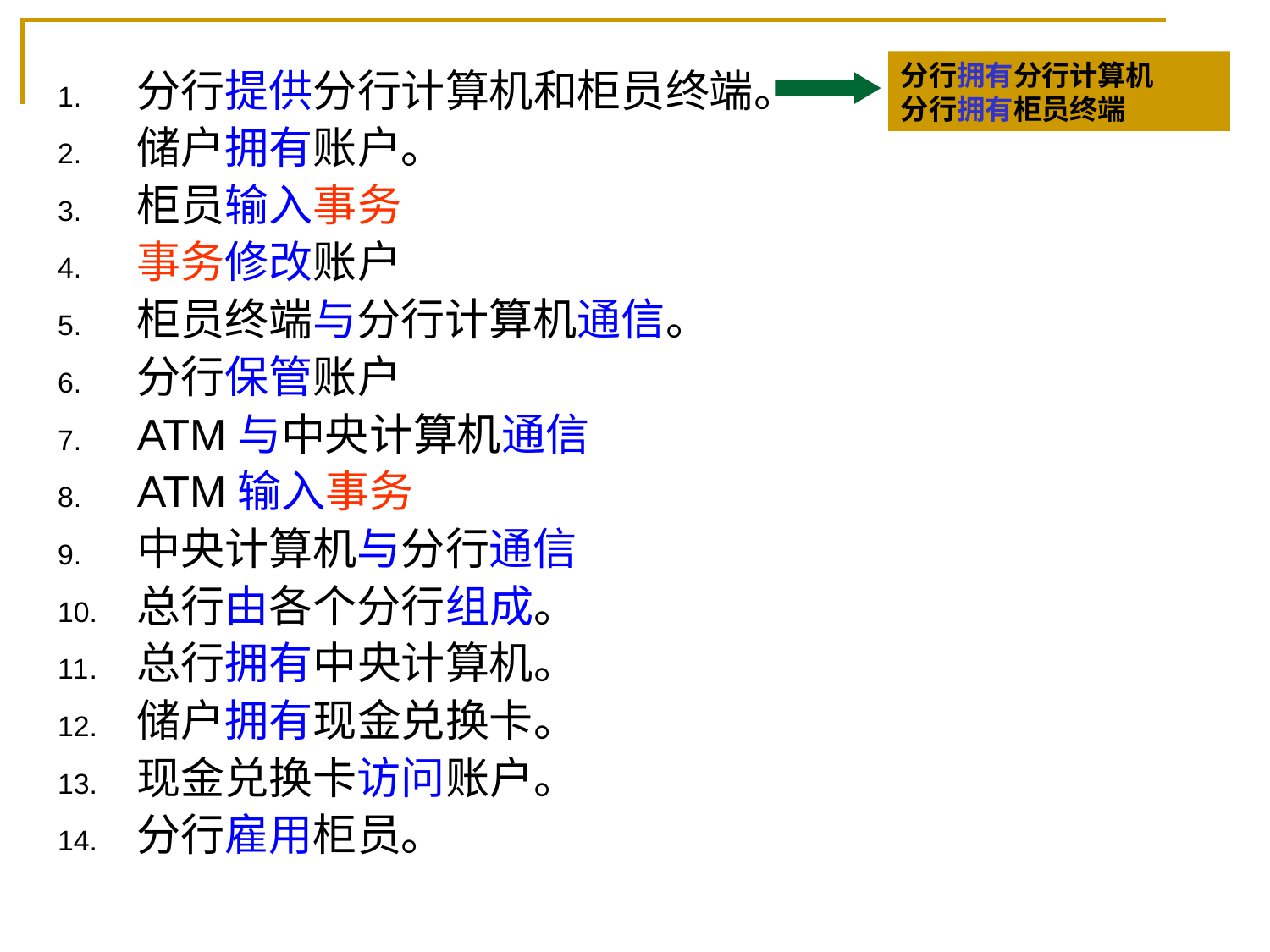

分行拥有分行计算机
分行拥有柜员终端

# 分行提供分行计算机和柜员终端。
储户拥有账户。
柜员输入事务
事务修改账户
柜员终端与分行计算机通信。
分行保管账户
ATM与中央计算机通信
ATM输入事务
中央计算机与分行通信
总行由各个分行组成。
总行拥有中央计算机。
储户拥有现金兑换卡。
现金兑换卡访问账户。
分行雇用柜员。